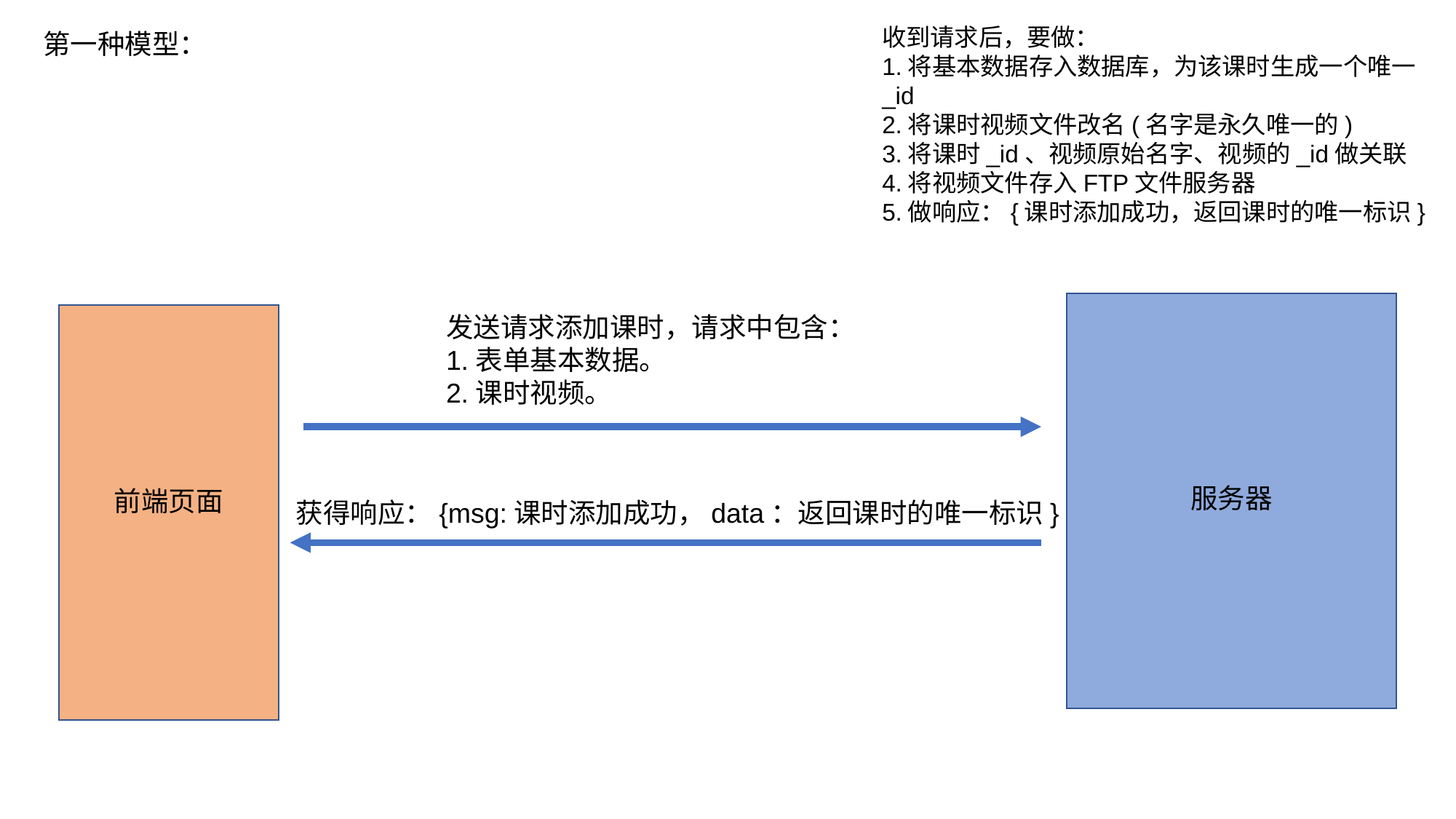

收到请求后，要做：
1.将基本数据存入数据库，为该课时生成一个唯一_id
2.将课时视频文件改名(名字是永久唯一的)
3.将课时_id、视频原始名字、视频的_id做关联
4.将视频文件存入FTP文件服务器
5.做响应：{课时添加成功，返回课时的唯一标识}
第一种模型：

发送请求添加课时，请求中包含：
1.表单基本数据。
2.课时视频。
服务器
前端页面
获得响应：{msg:课时添加成功，data：返回课时的唯一标识}